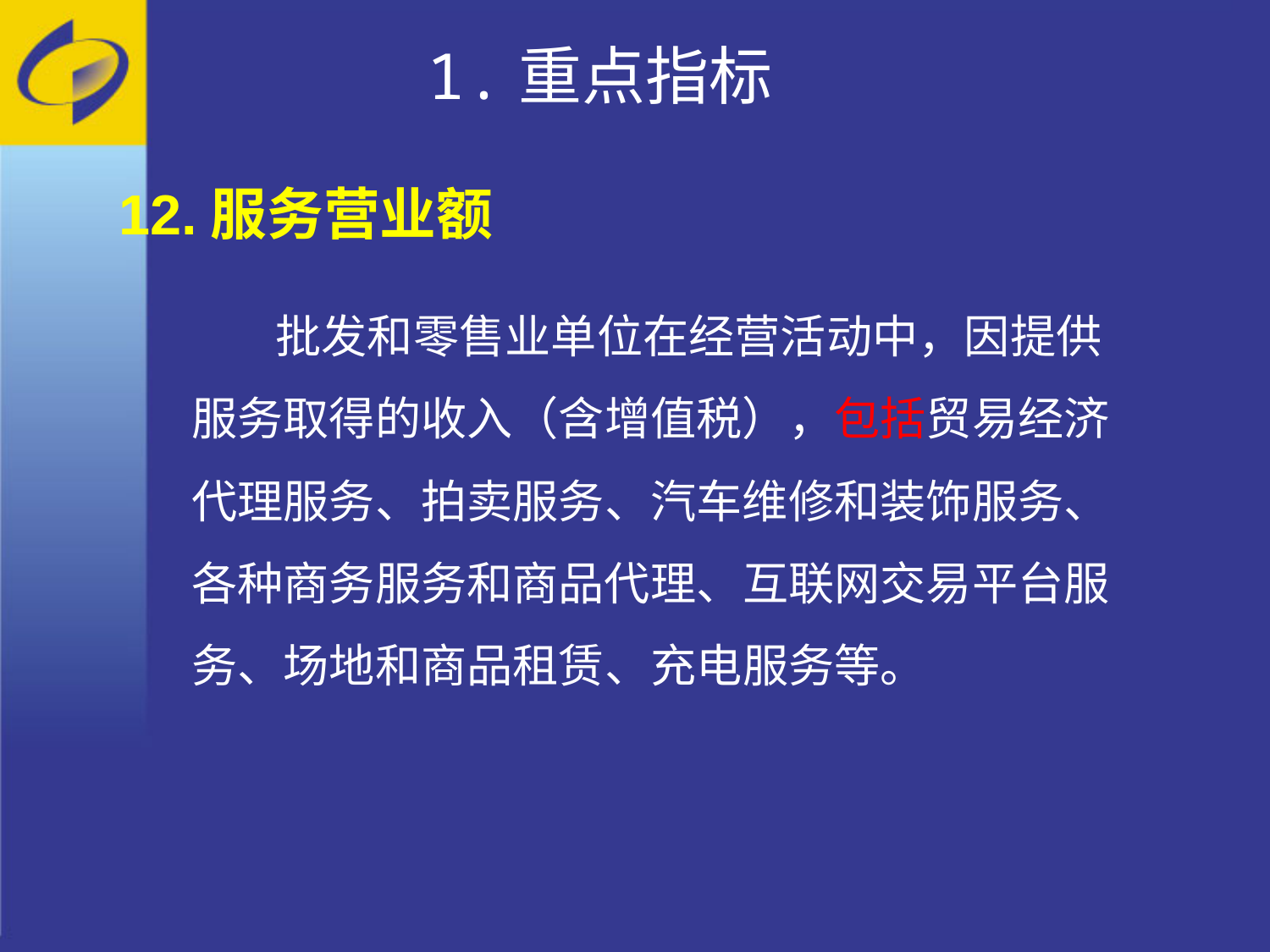

1.重点指标
12.服务营业额
   批发和零售业单位在经营活动中，因提供服务取得的收入（含增值税），包括贸易经济代理服务、拍卖服务、汽车维修和装饰服务、各种商务服务和商品代理、互联网交易平台服务、场地和商品租赁、充电服务等。